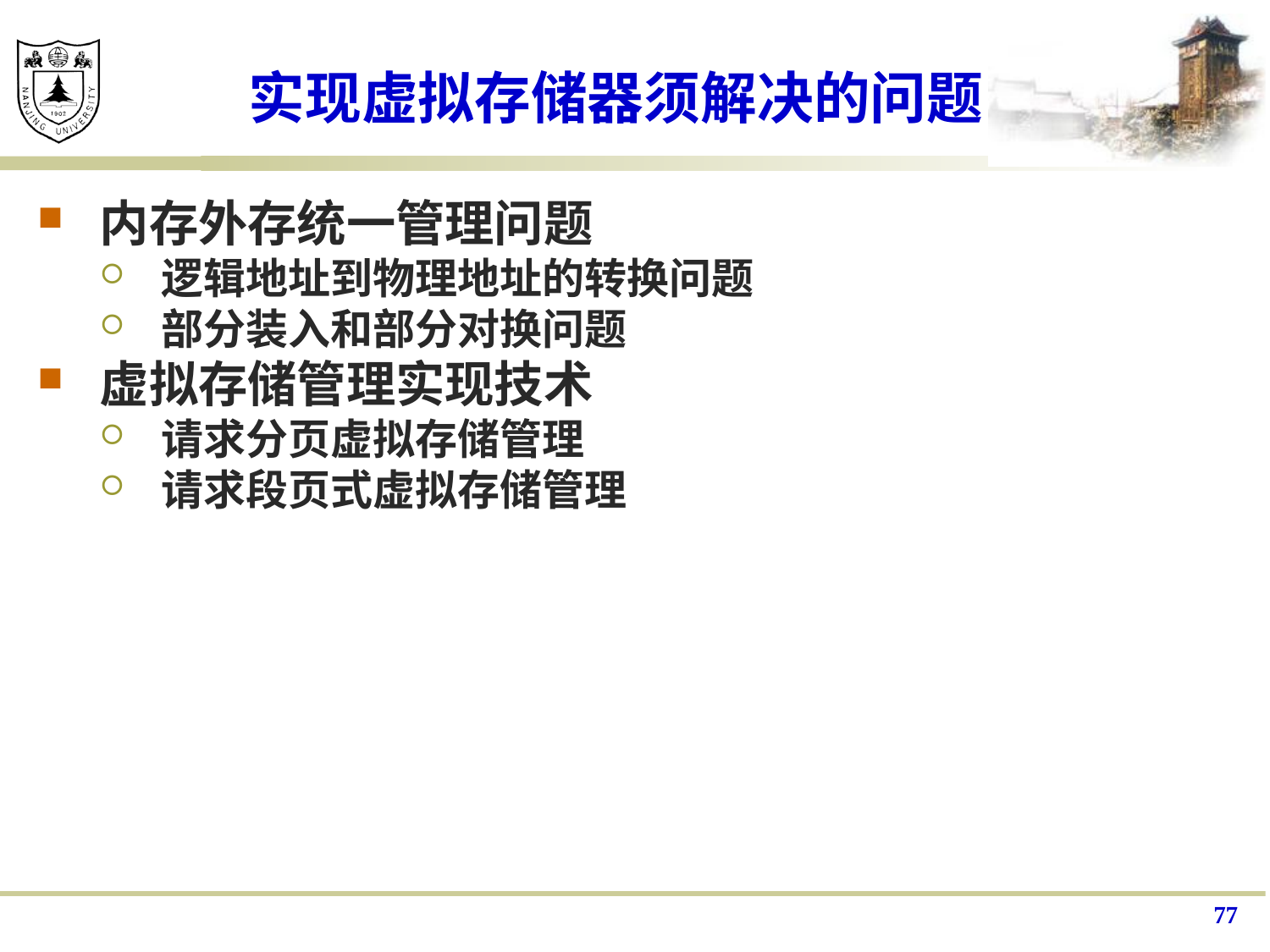

# 实现虚拟存储器须解决的问题
内存外存统一管理问题
逻辑地址到物理地址的转换问题
部分装入和部分对换问题
虚拟存储管理实现技术
请求分页虚拟存储管理
请求段页式虚拟存储管理

77